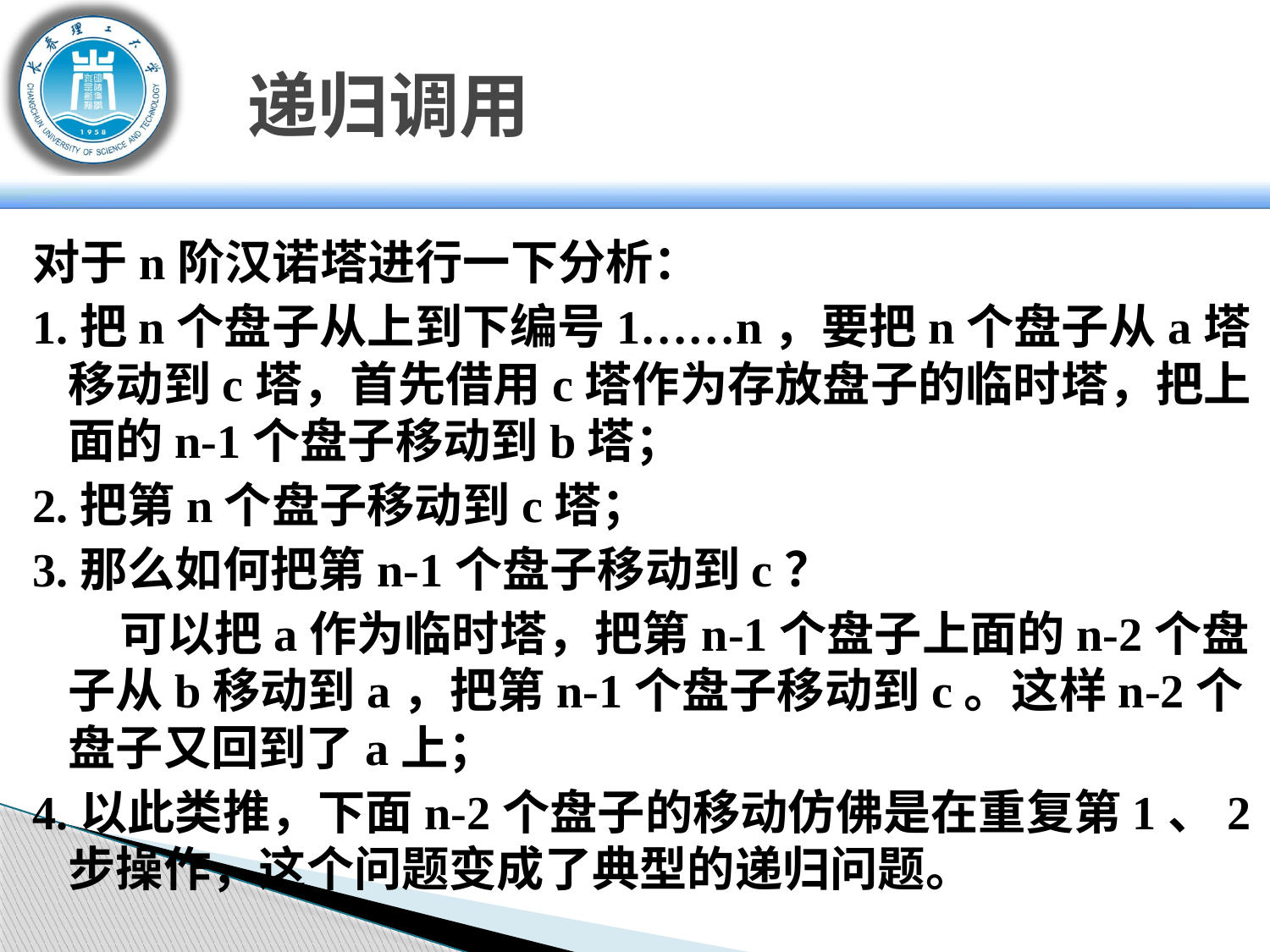

# 递归调用
对于n阶汉诺塔进行一下分析：
1.把n个盘子从上到下编号1……n，要把n个盘子从a塔移动到c塔，首先借用c塔作为存放盘子的临时塔，把上面的n-1个盘子移动到b塔；
2.把第n个盘子移动到c塔；
3.那么如何把第n-1个盘子移动到c？
       可以把a作为临时塔，把第n-1个盘子上面的n-2个盘子从b移动到a，把第n-1个盘子移动到c。这样n-2个盘子又回到了a上；
4.以此类推，下面n-2个盘子的移动仿佛是在重复第1、2步操作，这个问题变成了典型的递归问题。